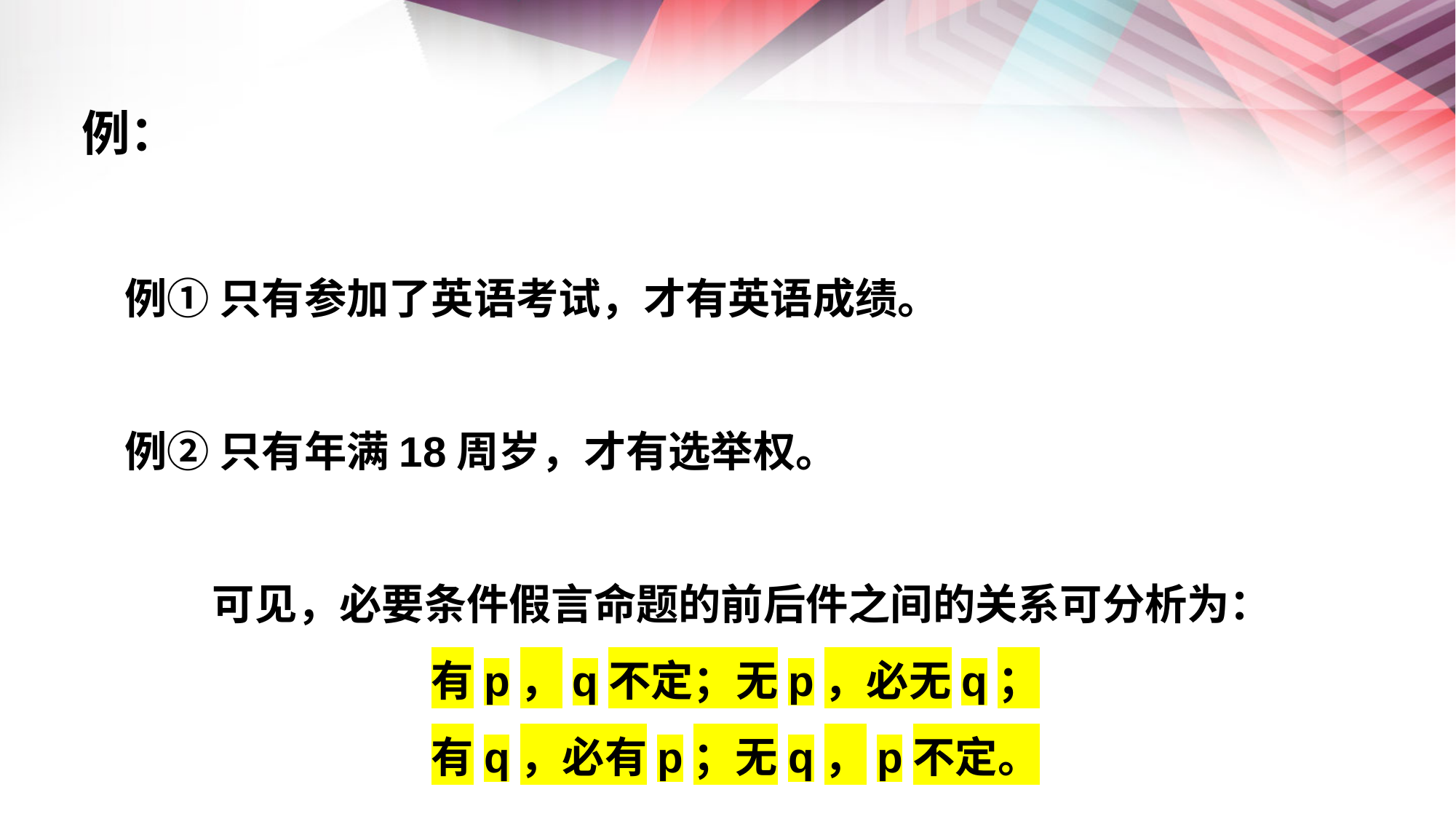

例：
例① 只有参加了英语考试，才有英语成绩。

例② 只有年满18周岁，才有选举权。

        可见，必要条件假言命题的前后件之间的关系可分析为：
有p，q不定；无p，必无q；
有q，必有p；无q，p不定。